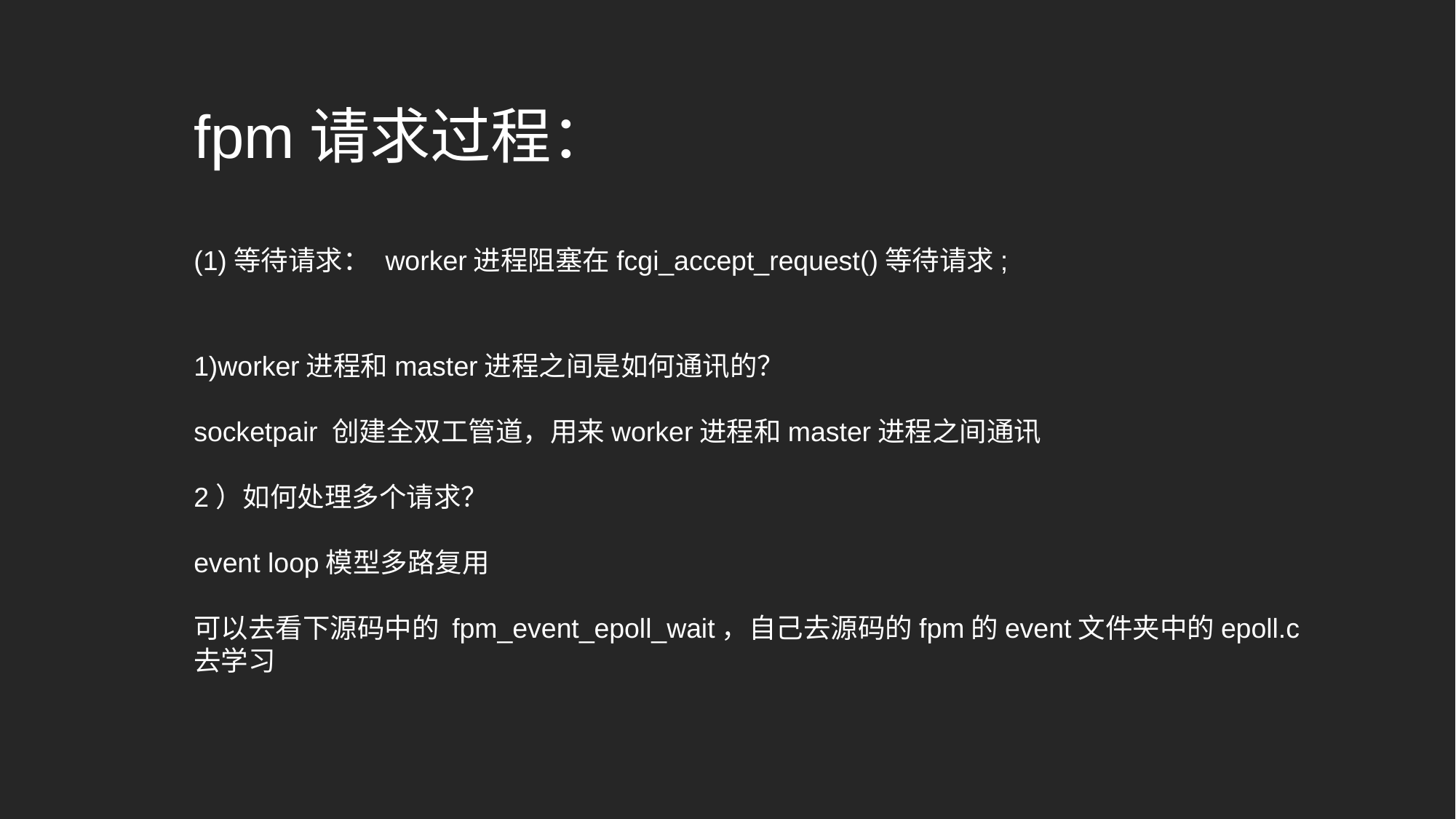

fpm请求过程：

(1)等待请求： worker进程阻塞在fcgi_accept_request()等待请求;

1)worker进程和master进程之间是如何通讯的？

socketpair 创建全双工管道，用来worker进程和master进程之间通讯

2）如何处理多个请求？

event loop模型多路复用

可以去看下源码中的 fpm_event_epoll_wait，自己去源码的fpm的event文件夹中的epoll.c去学习